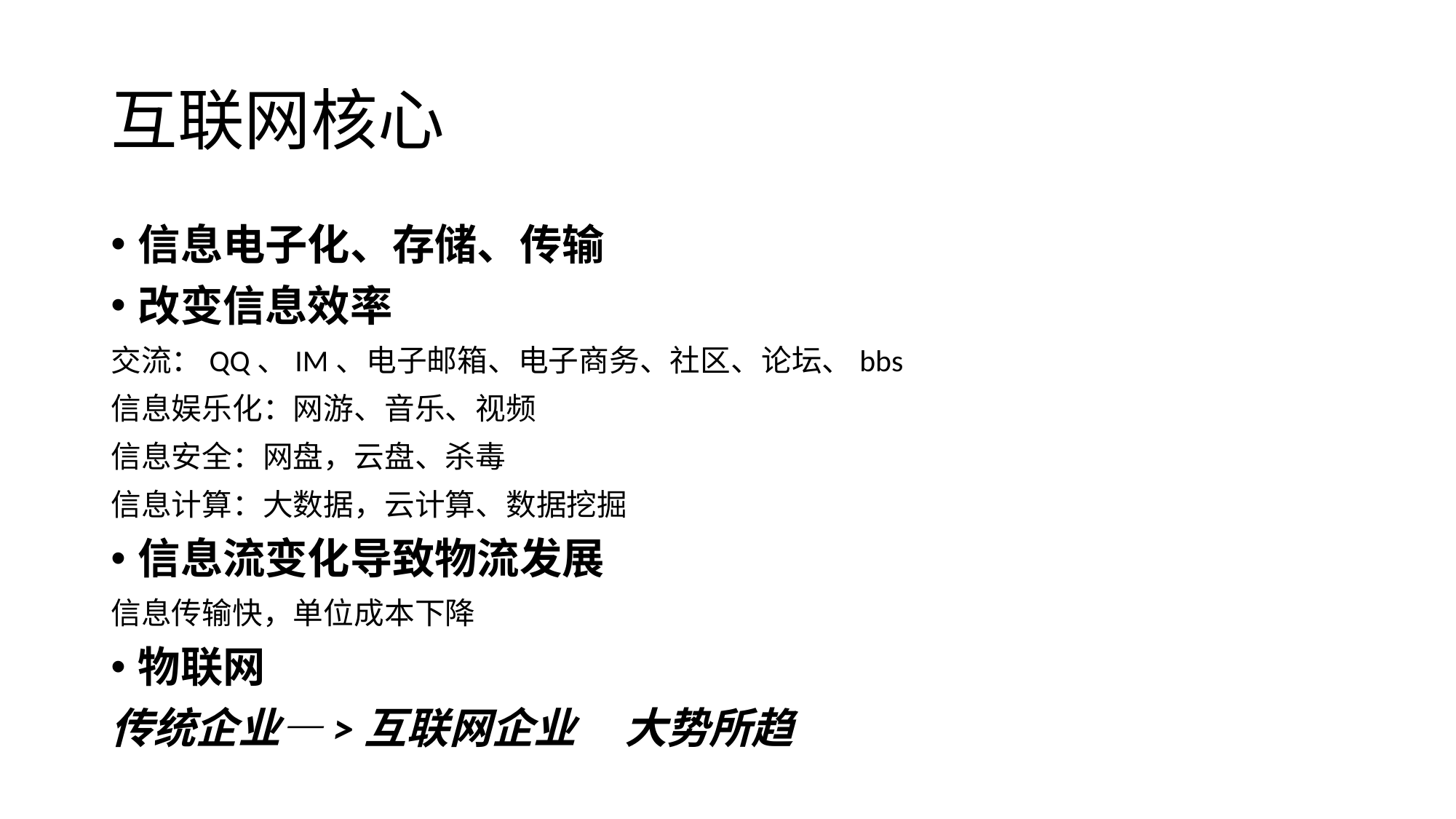

# 互联网核心
信息电子化、存储、传输
改变信息效率
交流：QQ、IM、电子邮箱、电子商务、社区、论坛、bbs
信息娱乐化：网游、音乐、视频
信息安全：网盘，云盘、杀毒
信息计算：大数据，云计算、数据挖掘
信息流变化导致物流发展
信息传输快，单位成本下降
物联网
传统企业—>互联网企业     大势所趋